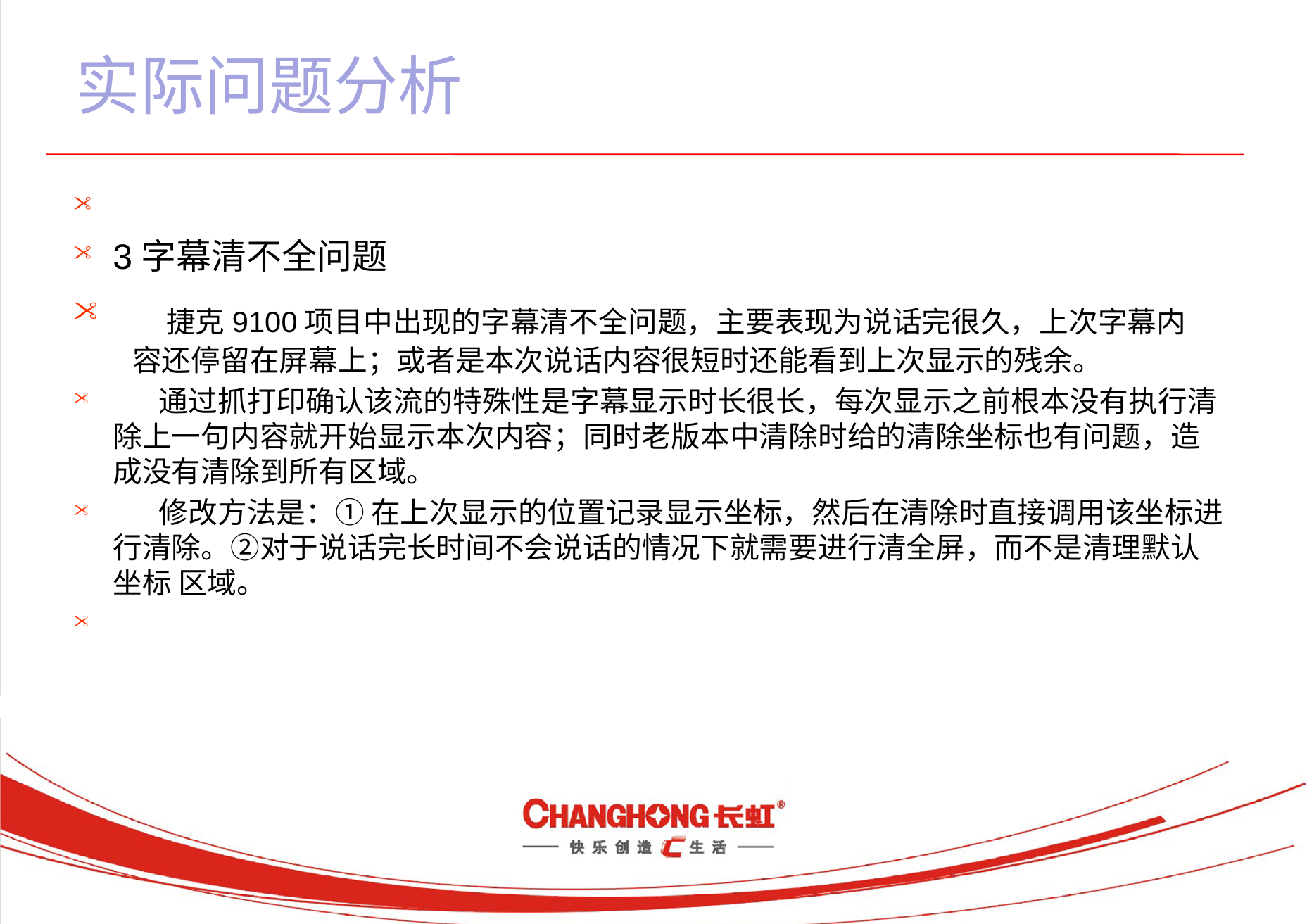

# 实际问题分析

3字幕清不全问题
    捷克9100项目中出现的字幕清不全问题，主要表现为说话完很久，上次字幕内          容还停留在屏幕上；或者是本次说话内容很短时还能看到上次显示的残余。
      通过抓打印确认该流的特殊性是字幕显示时长很长，每次显示之前根本没有执行清除上一句内容就开始显示本次内容；同时老版本中清除时给的清除坐标也有问题，造成没有清除到所有区域。
      修改方法是：① 在上次显示的位置记录显示坐标，然后在清除时直接调用该坐标进行清除。②对于说话完长时间不会说话的情况下就需要进行清全屏，而不是清理默认坐标 区域。